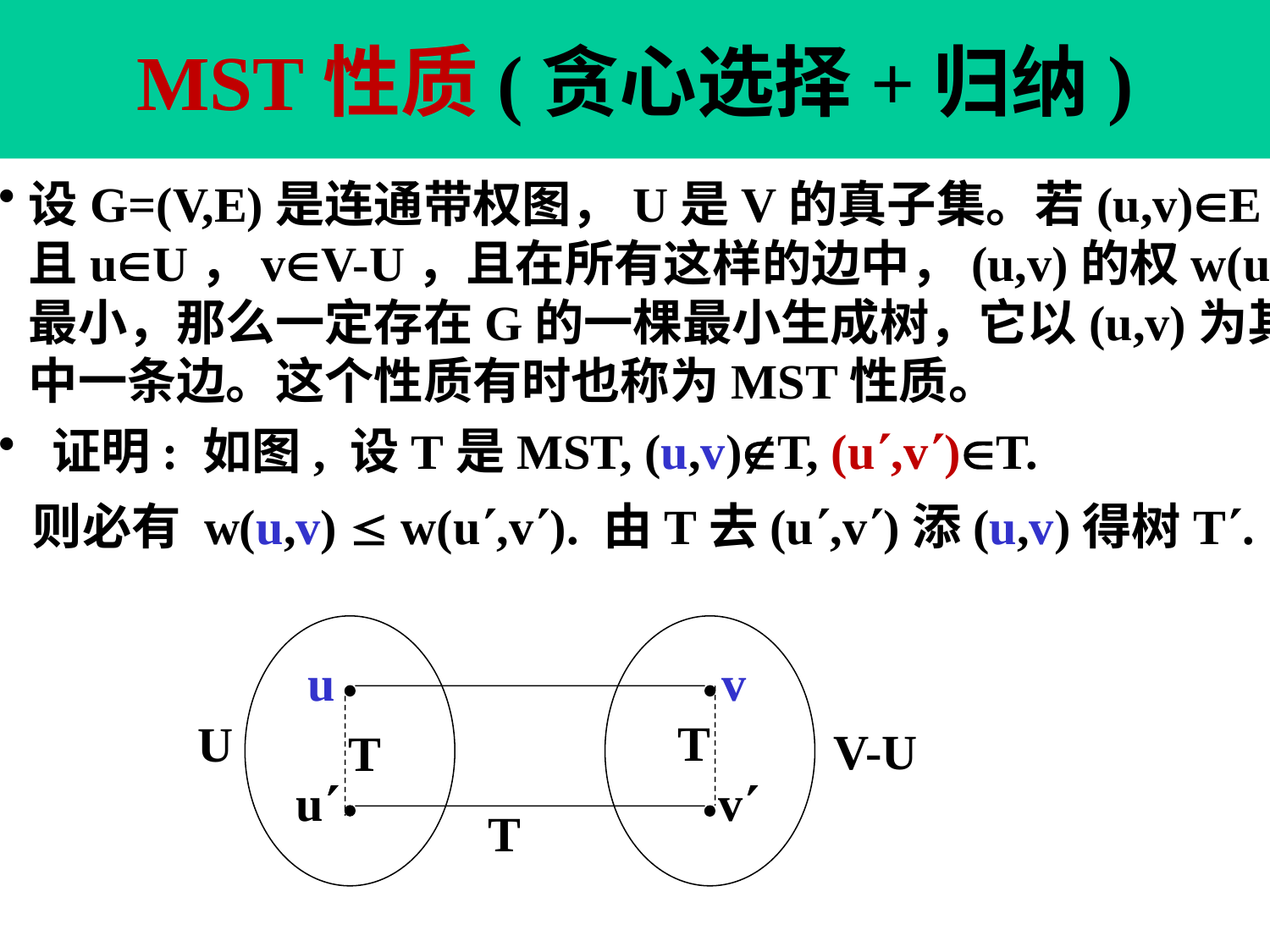

# MST性质(贪心选择+归纳)
设G=(V,E)是连通带权图，U是V的真子集。若(u,v)∈E，
且u∈U，v∈V-U，且在所有这样的边中，(u,v)的权w(u,v)
最小，那么一定存在G的一棵最小生成树，它以(u,v)为其
中一条边。这个性质有时也称为MST性质。
 证明: 如图, 设T是MST, (u,v)∉T, (u′,v′)∈T.
  则必有 w(u,v) ≤ w(u′,v′). 由T去(u′,v′)添(u,v)得树T′.

u
v

T
U
V-U
T
u′
v′
T